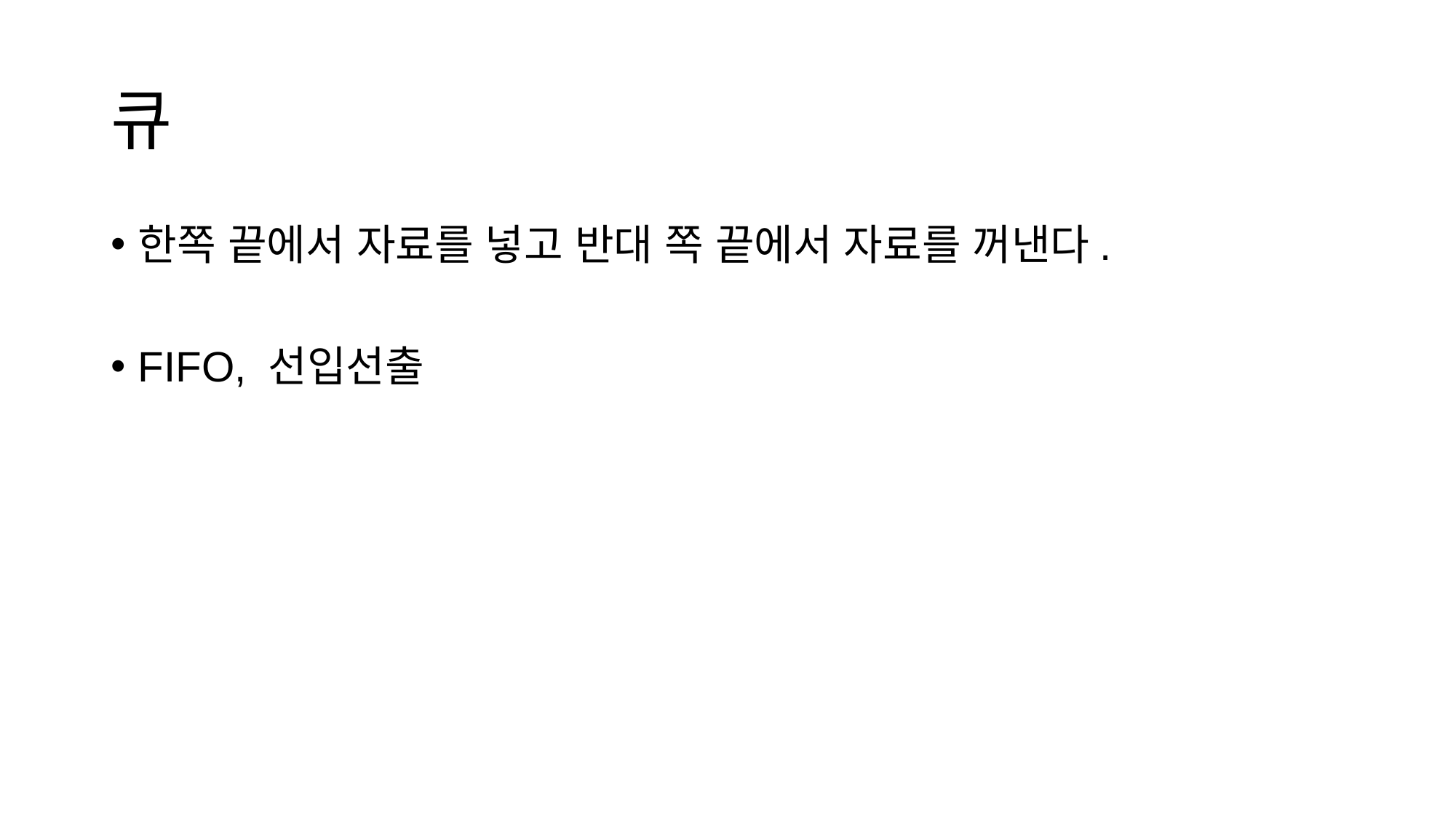

# 큐
한쪽 끝에서 자료를 넣고 반대 쪽 끝에서 자료를 꺼낸다.

FIFO, 선입선출